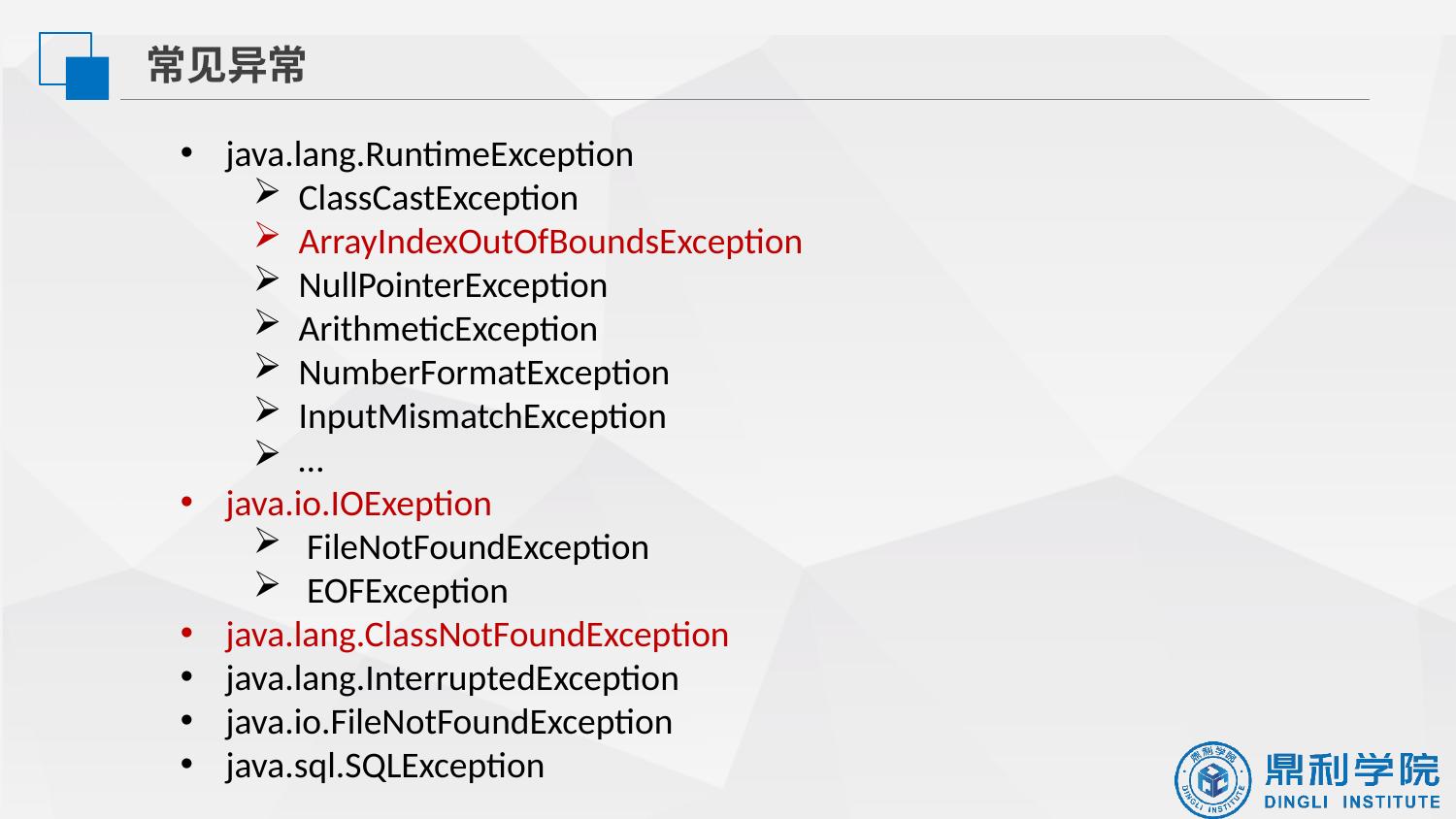

常见异常
java.lang.RuntimeException
ClassCastException
ArrayIndexOutOfBoundsException
NullPointerException
ArithmeticException
NumberFormatException
InputMismatchException
…
java.io.IOExeption
 FileNotFoundException
 EOFException
java.lang.ClassNotFoundException
java.lang.InterruptedException
java.io.FileNotFoundException
java.sql.SQLException